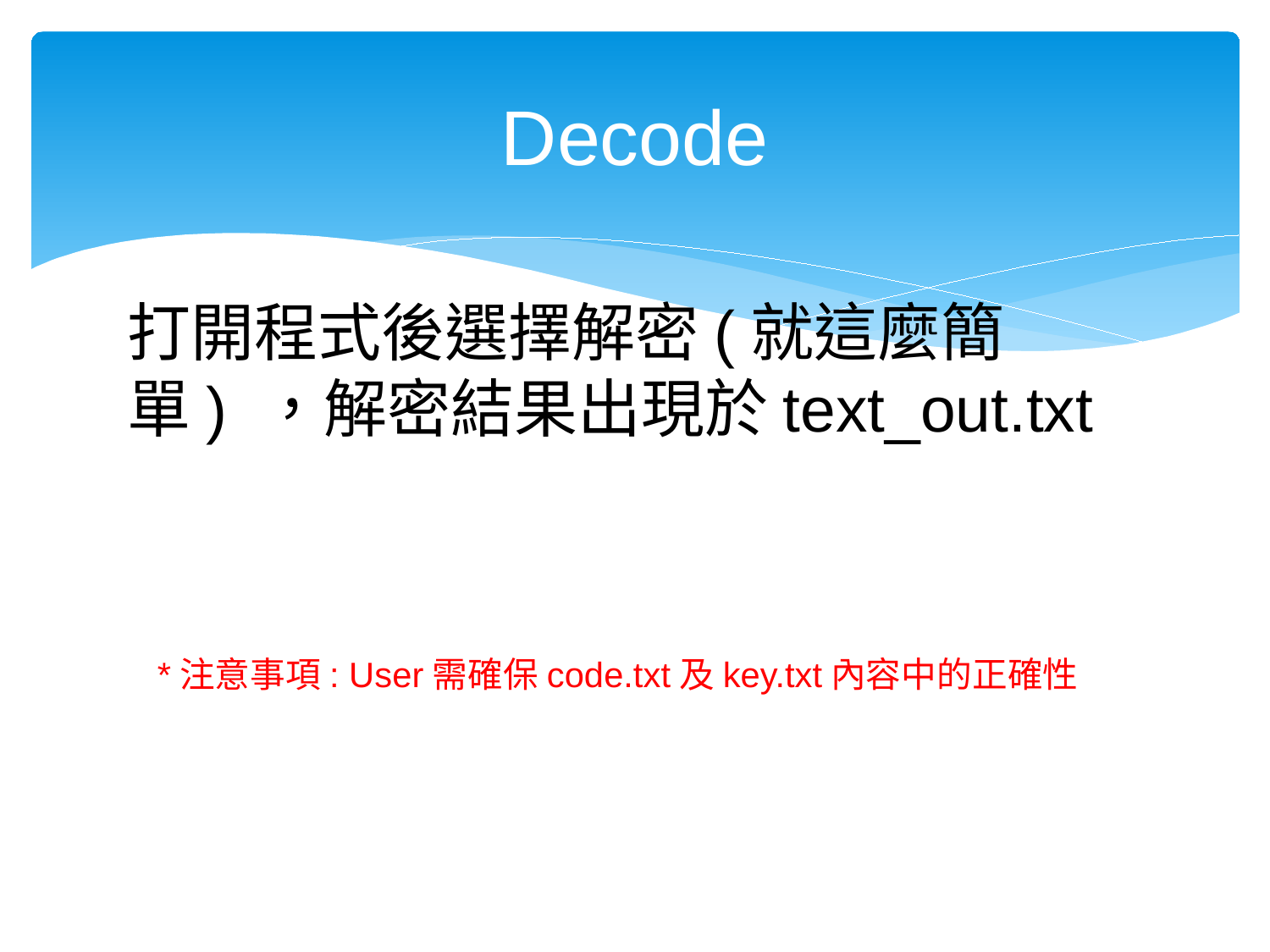

# Decode
打開程式後選擇解密(就這麼簡單) ，解密結果出現於text_out.txt
*注意事項: User需確保code.txt及key.txt內容中的正確性